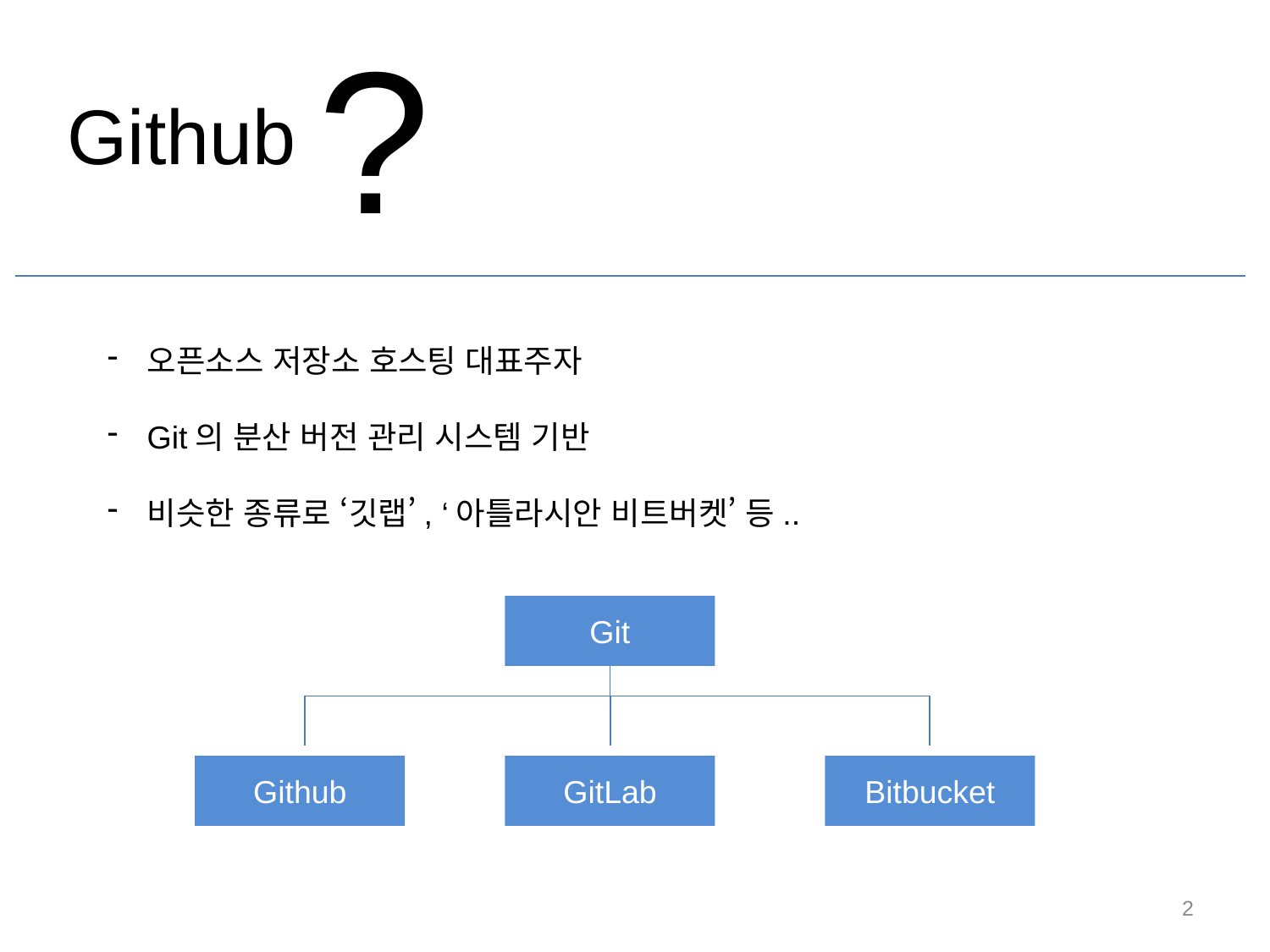

?
Github
오픈소스 저장소 호스팅 대표주자

Git의 분산 버전 관리 시스템 기반

비슷한 종류로 ‘깃랩’, ‘아틀라시안 비트버켓’ 등..
Git
Github
GitLab
Bitbucket
2